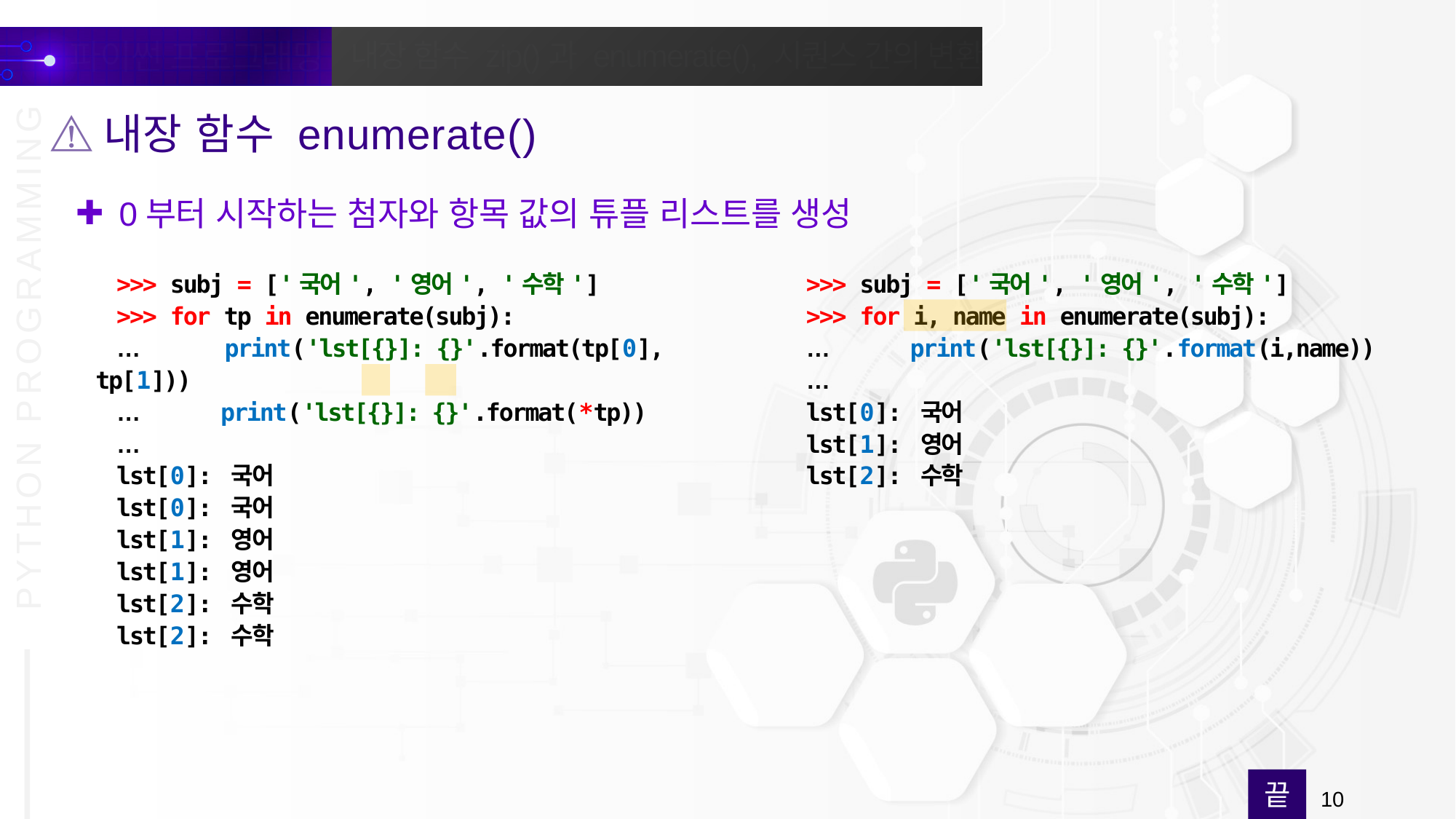

내장 함수 enumerate()
0부터 시작하는 첨자와 항목 값의 튜플 리스트를 생성
>>> subj = ['국어', '영어', '수학']
>>> for tp in enumerate(subj):
…        print('lst[{}]: {}'.format(tp[0], tp[1]))
…      print('lst[{}]: {}'.format(*tp))
…
lst[0]: 국어
lst[0]: 국어
lst[1]: 영어
lst[1]: 영어
lst[2]: 수학
lst[2]: 수학

>>> subj = ['국어', '영어', '수학']
>>> for i, name in enumerate(subj):
…      print('lst[{}]: {}'.format(i,name))
…
lst[0]: 국어
lst[1]: 영어
lst[2]: 수학

끝
10